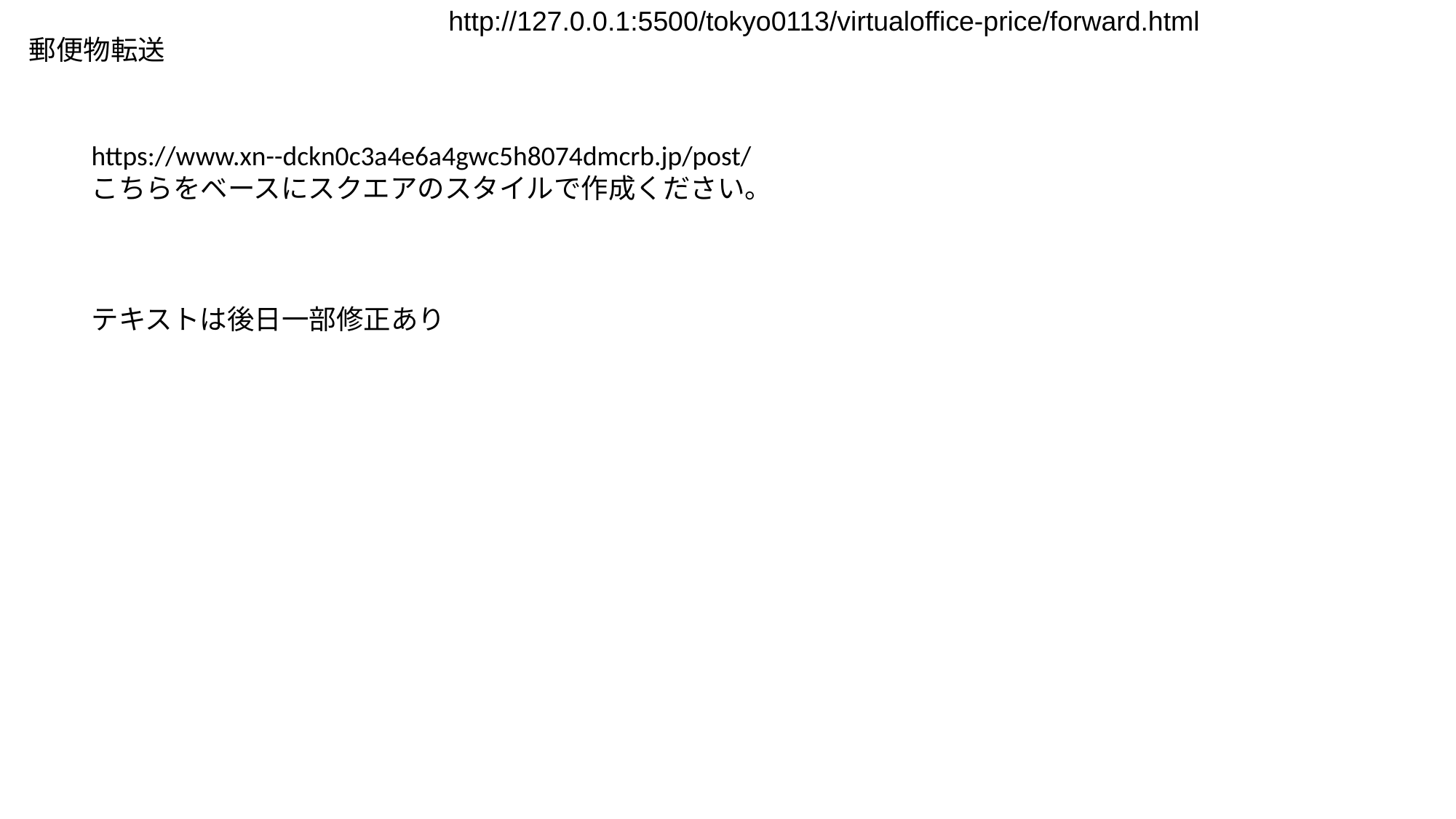

http://127.0.0.1:5500/tokyo0113/virtualoffice-price/forward.html
郵便物転送
https://www.xn--dckn0c3a4e6a4gwc5h8074dmcrb.jp/post/
こちらをベースにスクエアのスタイルで作成ください。

テキストは後日一部修正あり